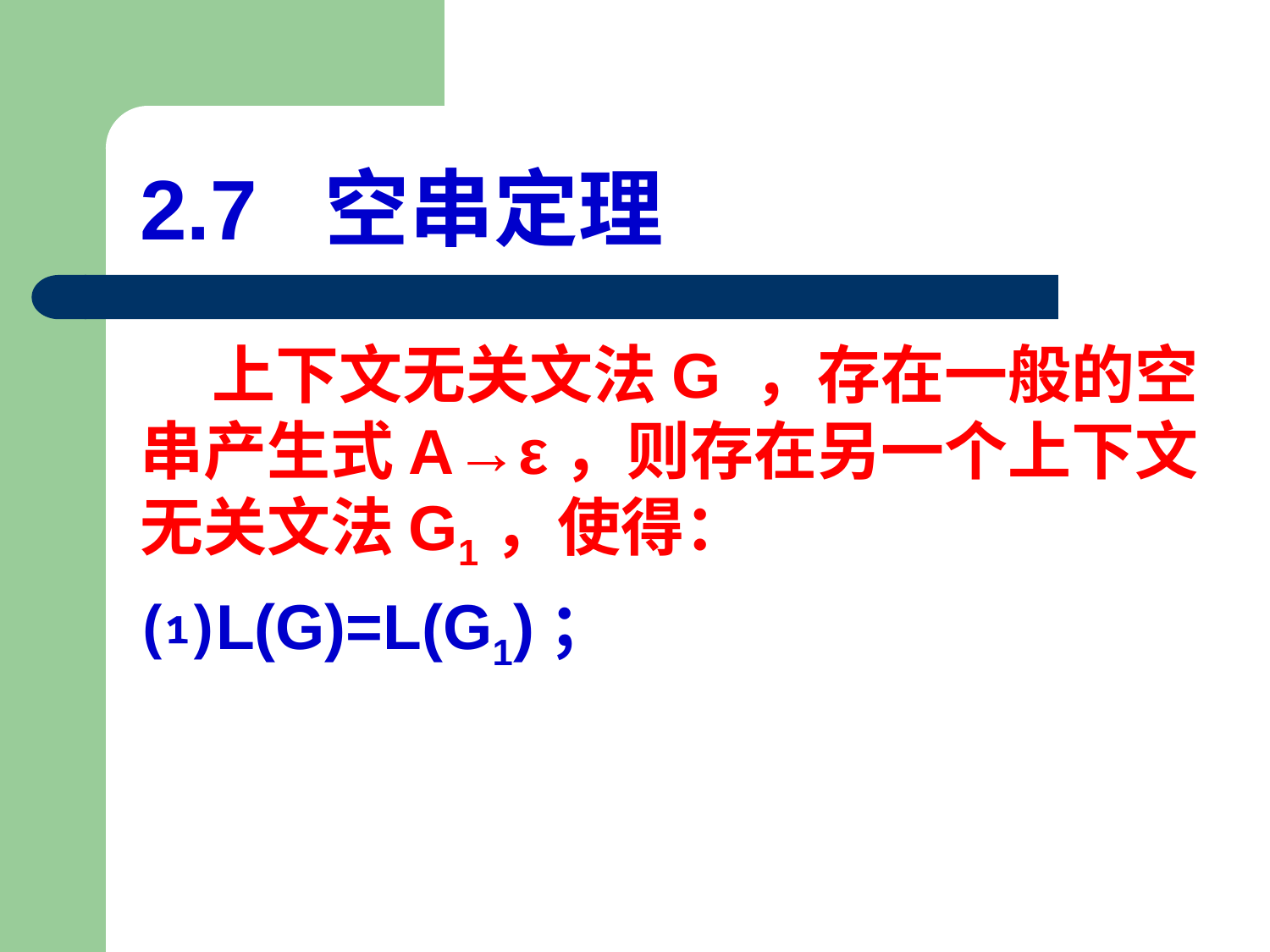

# 2.7  空串定理
    上下文无关文法G ，存在一般的空串产生式A→ε，则存在另一个上下文无关文法G1，使得：
⑴L(G)=L(G1)；